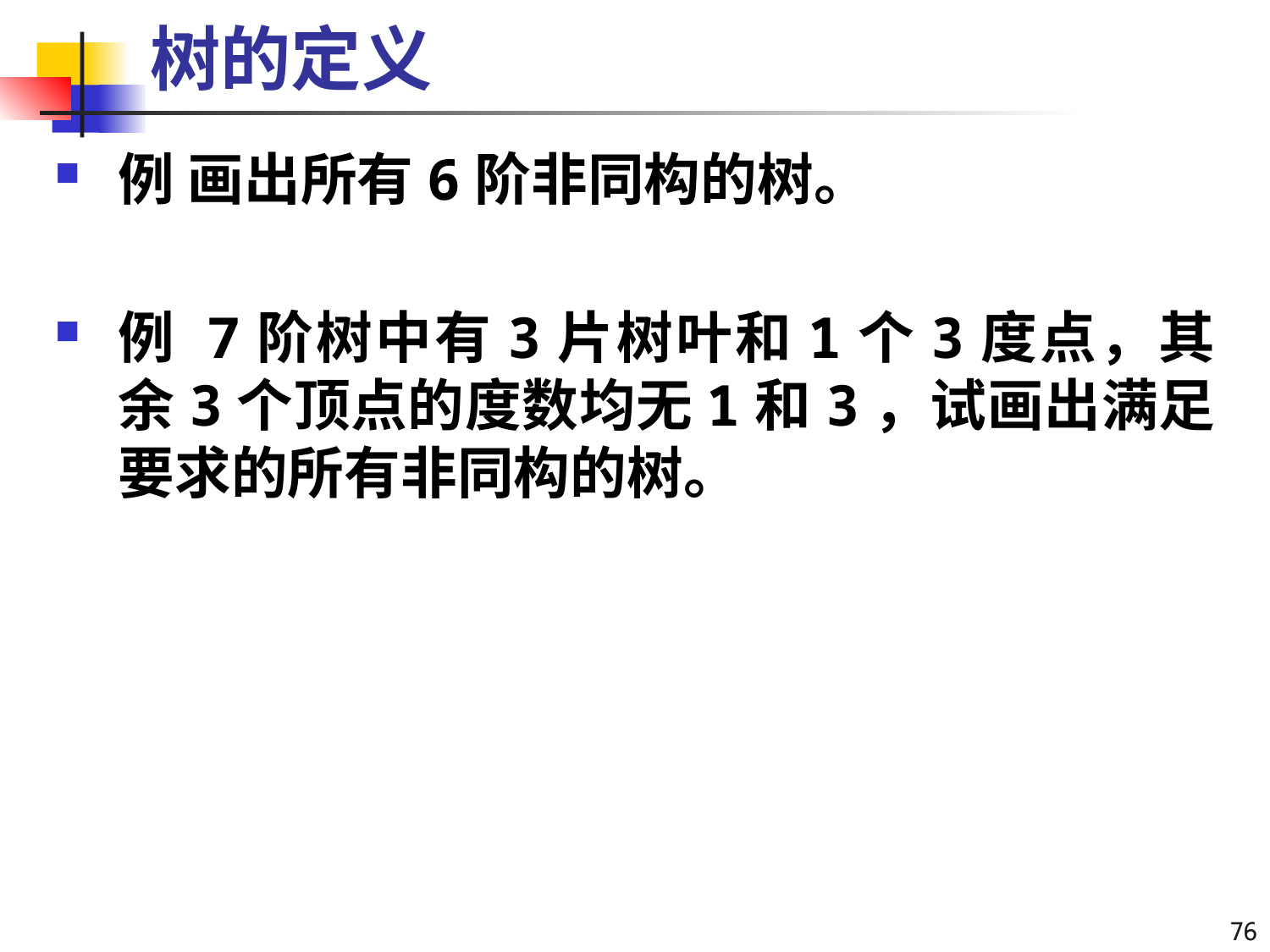

# 树的定义
例 画出所有6阶非同构的树。

例 7阶树中有3片树叶和1个3度点，其余3个顶点的度数均无1和3，试画出满足要求的所有非同构的树。
76